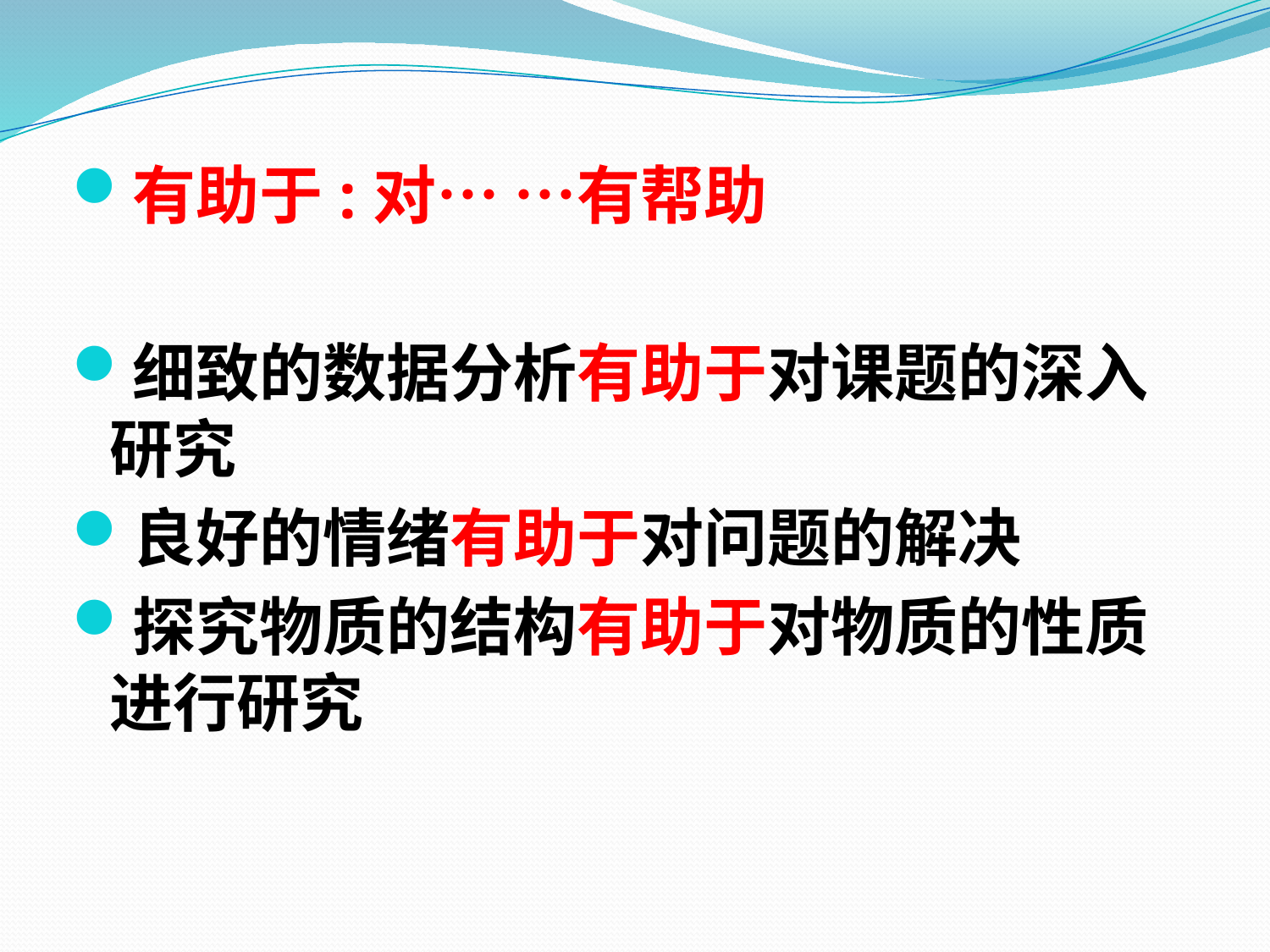

有助于:对… …有帮助

细致的数据分析有助于对课题的深入研究
良好的情绪有助于对问题的解决
探究物质的结构有助于对物质的性质进行研究